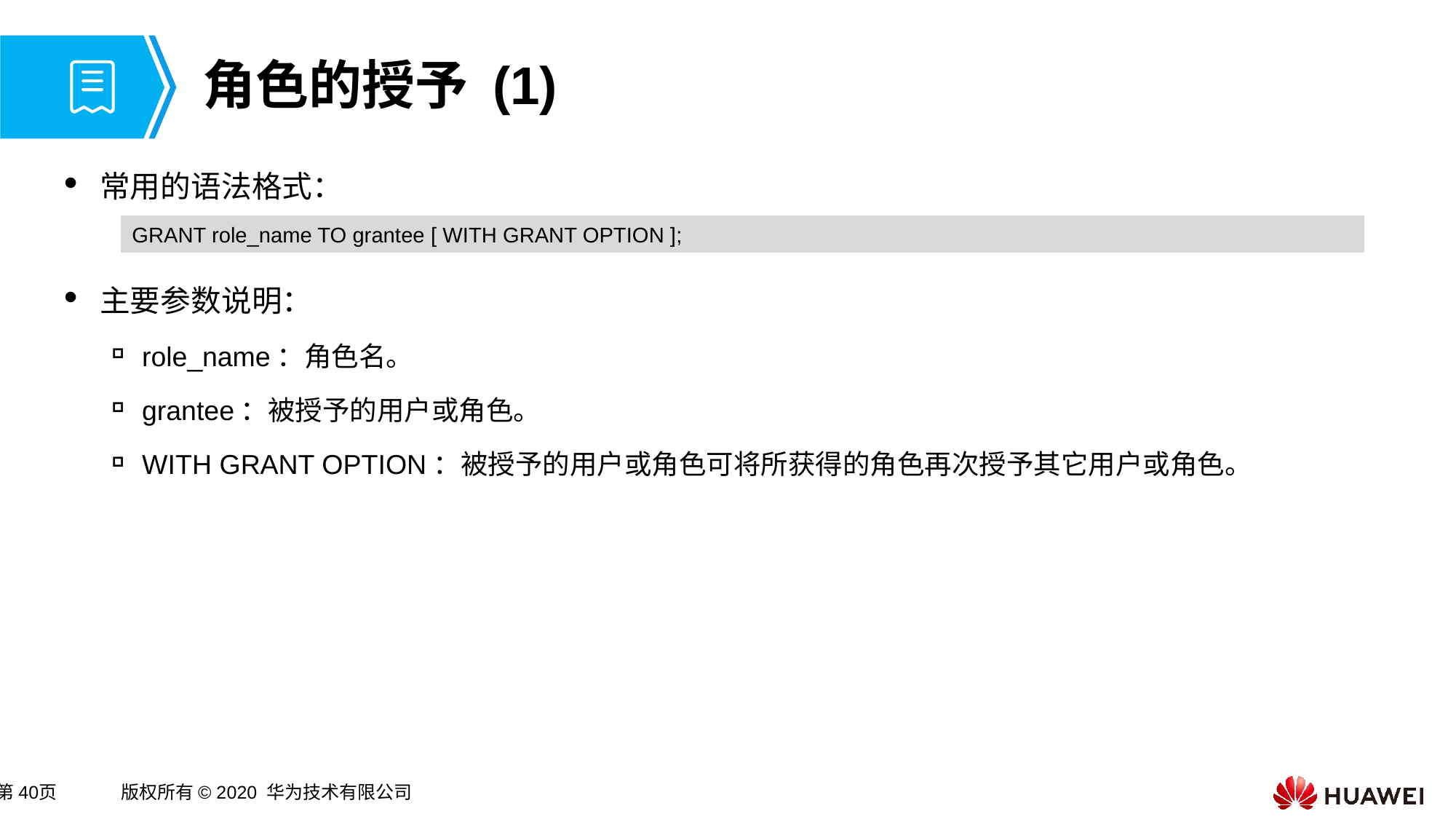

# 角色的授予 (1)
常用的语法格式：

主要参数说明：
role_name：角色名。
grantee：被授予的用户或角色。
WITH GRANT OPTION：被授予的用户或角色可将所获得的角色再次授予其它用户或角色。

GRANT role_name TO grantee [ WITH GRANT OPTION ];